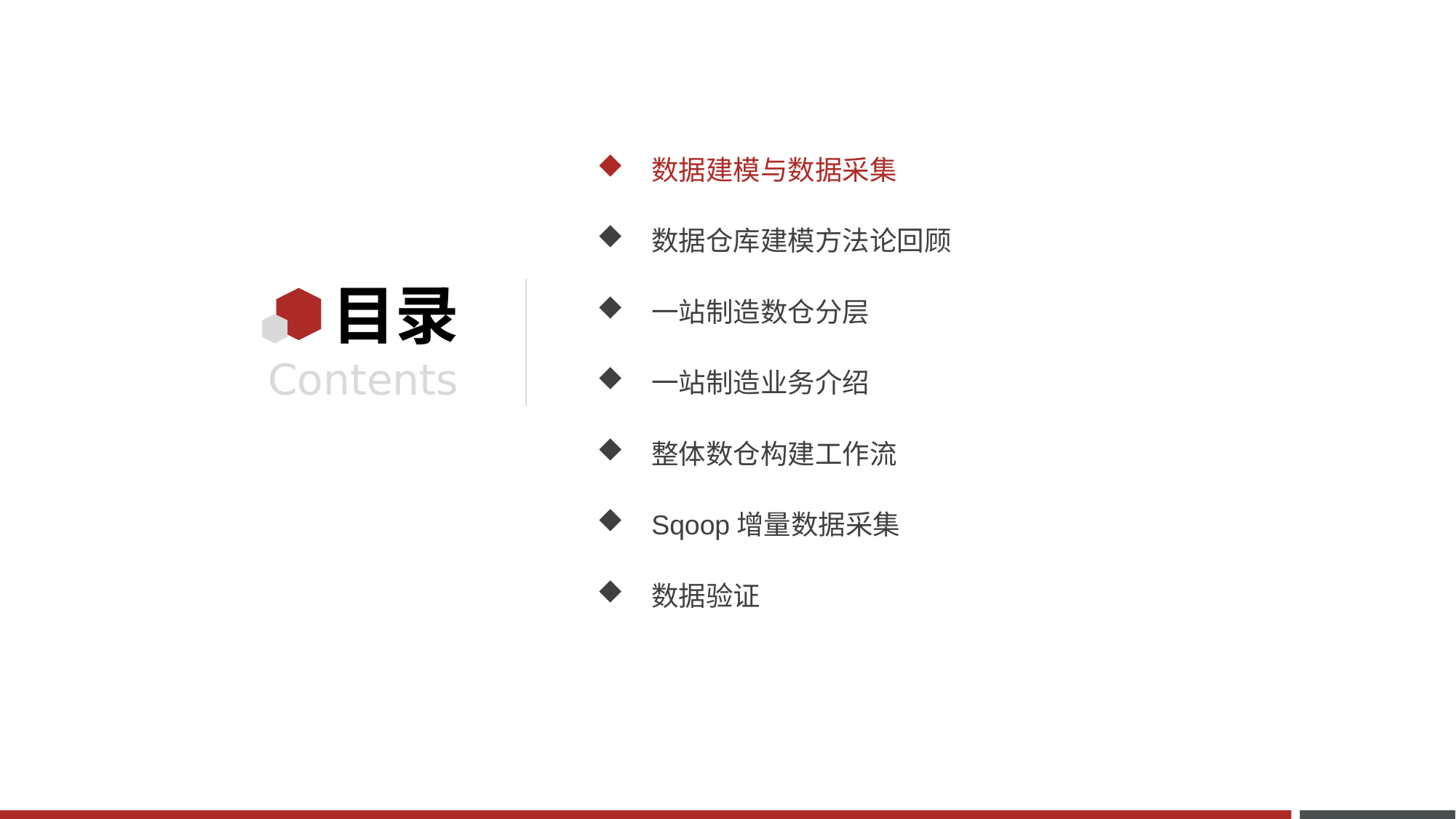

数据建模与数据采集
数据仓库建模方法论回顾
一站制造数仓分层
一站制造业务介绍
整体数仓构建工作流
Sqoop增量数据采集
数据验证